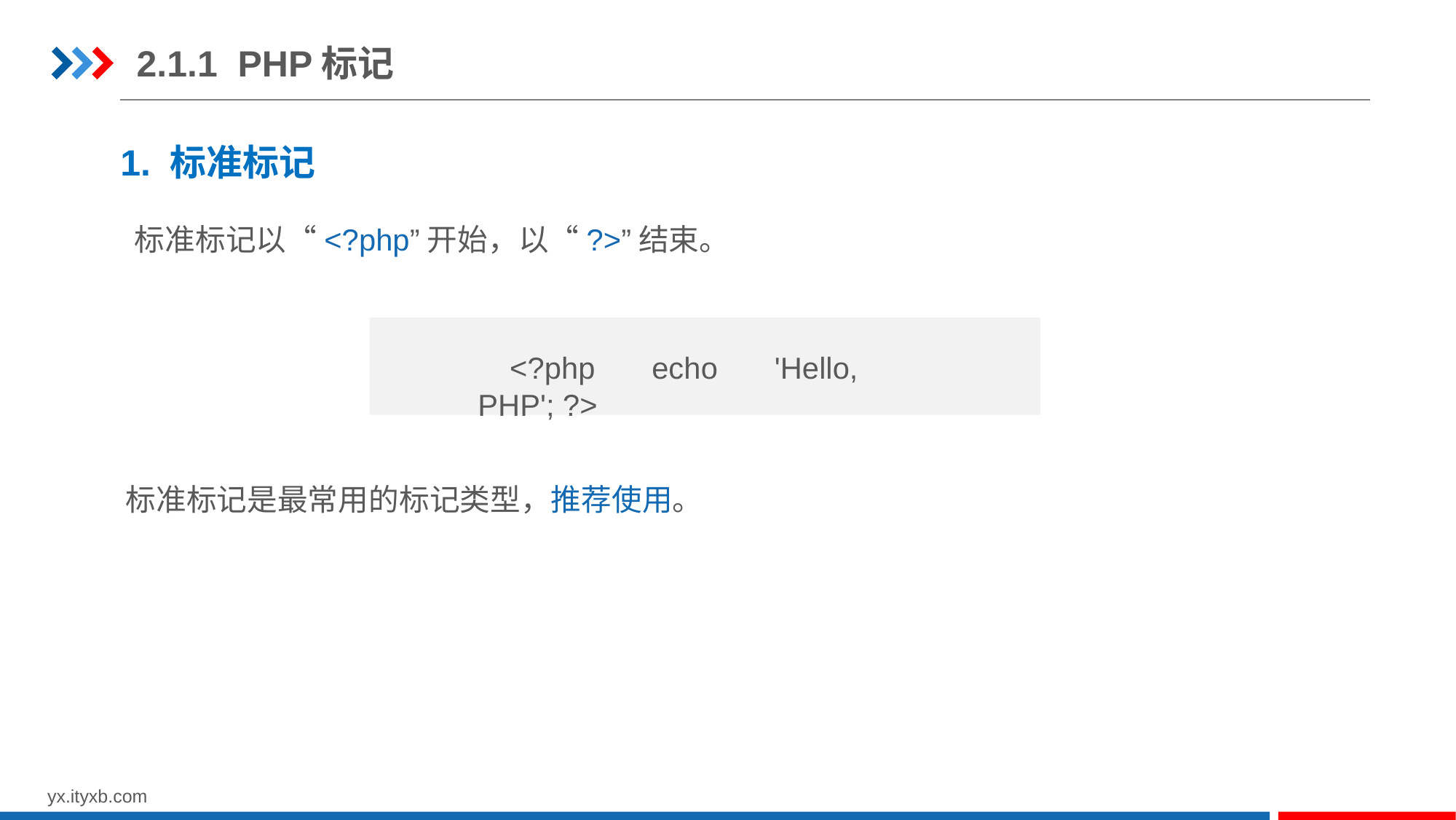

2.1.1  PHP标记
1. 标准标记
标准标记以“<?php”开始，以“?>”结束。

<?php echo 'Hello, PHP'; ?>
标准标记是最常用的标记类型，推荐使用。